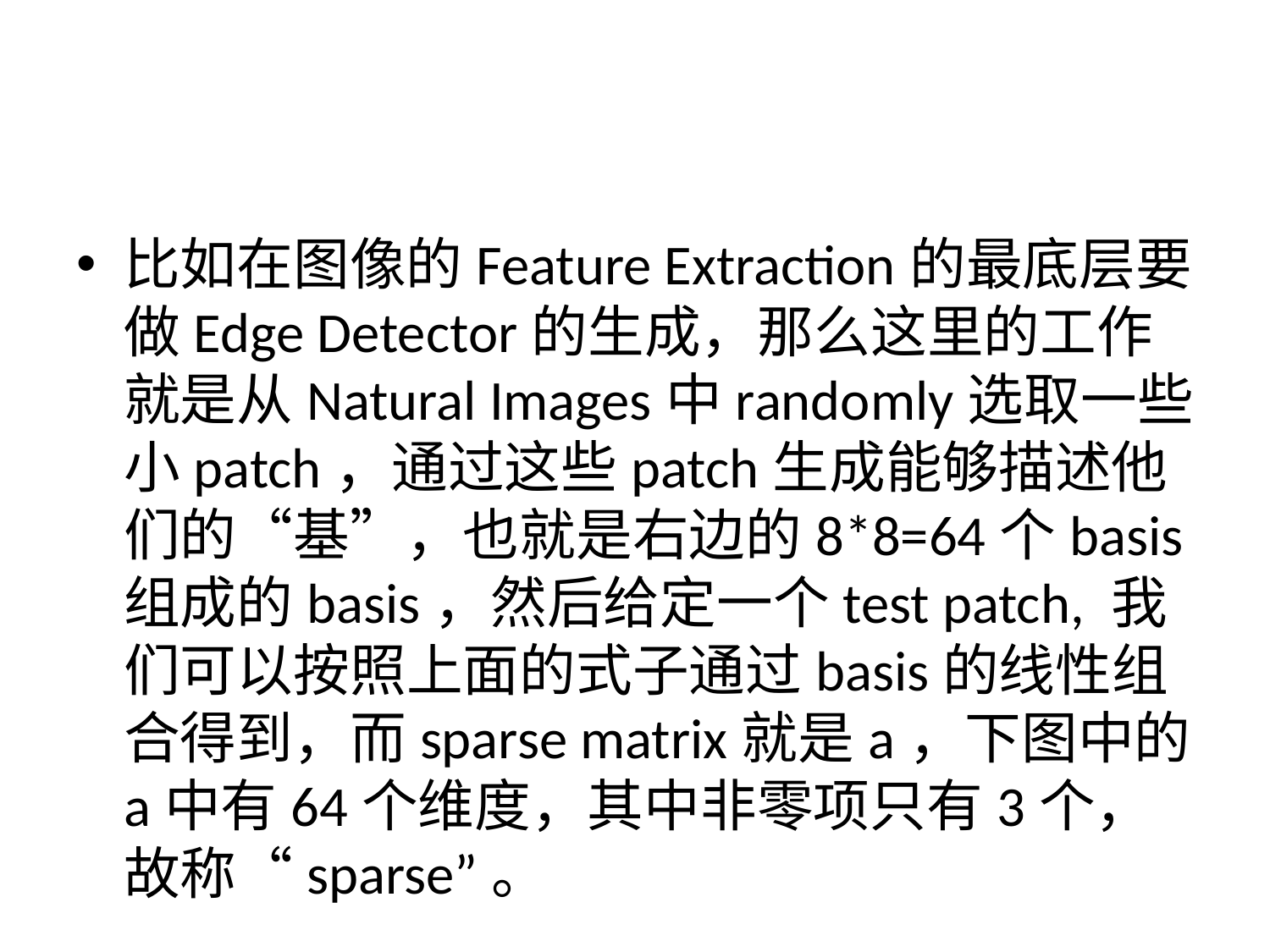

#
比如在图像的Feature Extraction的最底层要做Edge Detector的生成，那么这里的工作就是从Natural Images中randomly选取一些小patch，通过这些patch生成能够描述他们的“基”，也就是右边的8*8=64个basis组成的basis，然后给定一个test patch, 我们可以按照上面的式子通过basis的线性组合得到，而sparse matrix就是a，下图中的a中有64个维度，其中非零项只有3个，故称“sparse”。